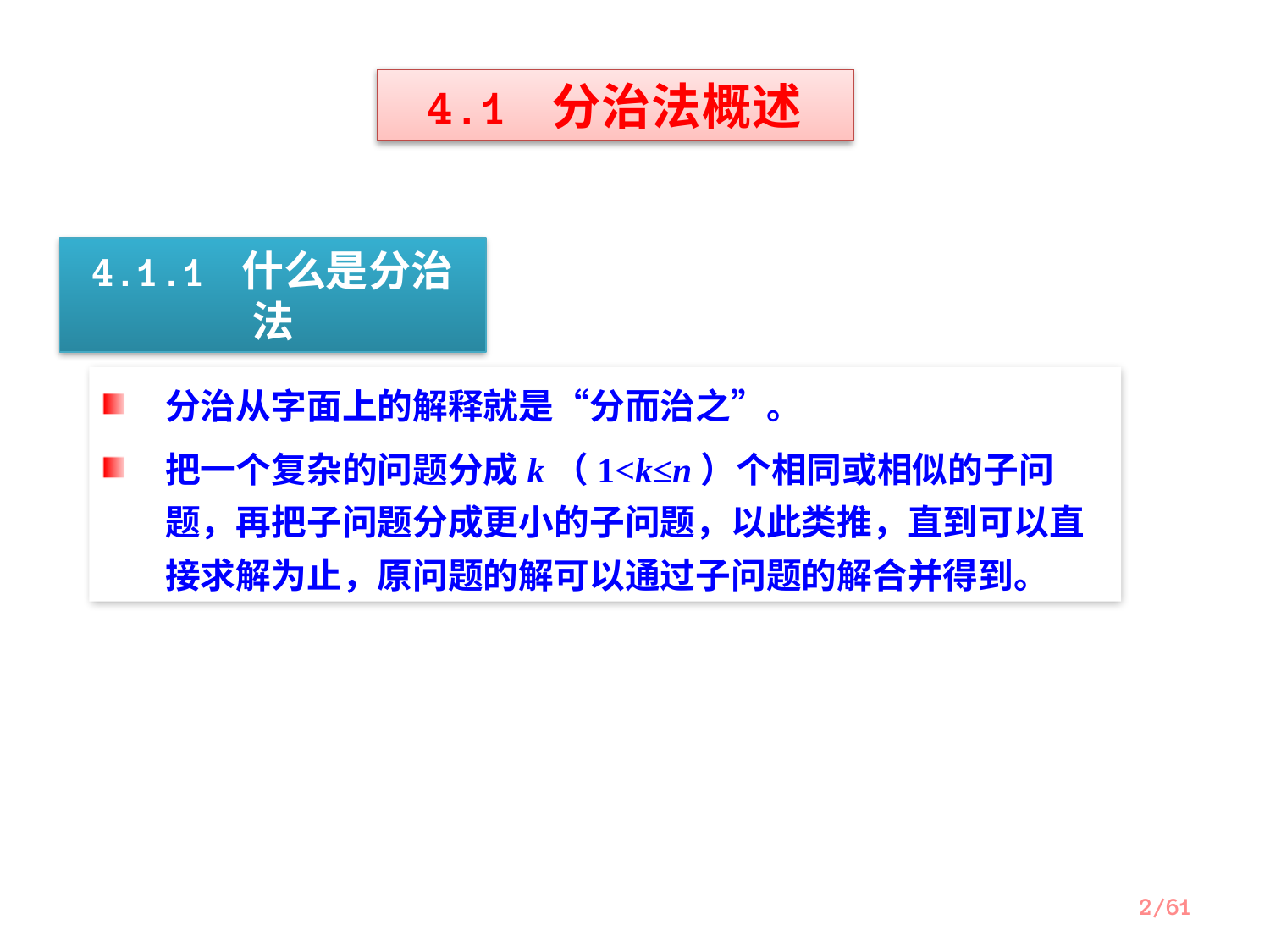

4.1 分治法概述
4.1.1 什么是分治法
分治从字面上的解释就是“分而治之”。
把一个复杂的问题分成k（1<k≤n）个相同或相似的子问题，再把子问题分成更小的子问题，以此类推，直到可以直接求解为止，原问题的解可以通过子问题的解合并得到。
2/61